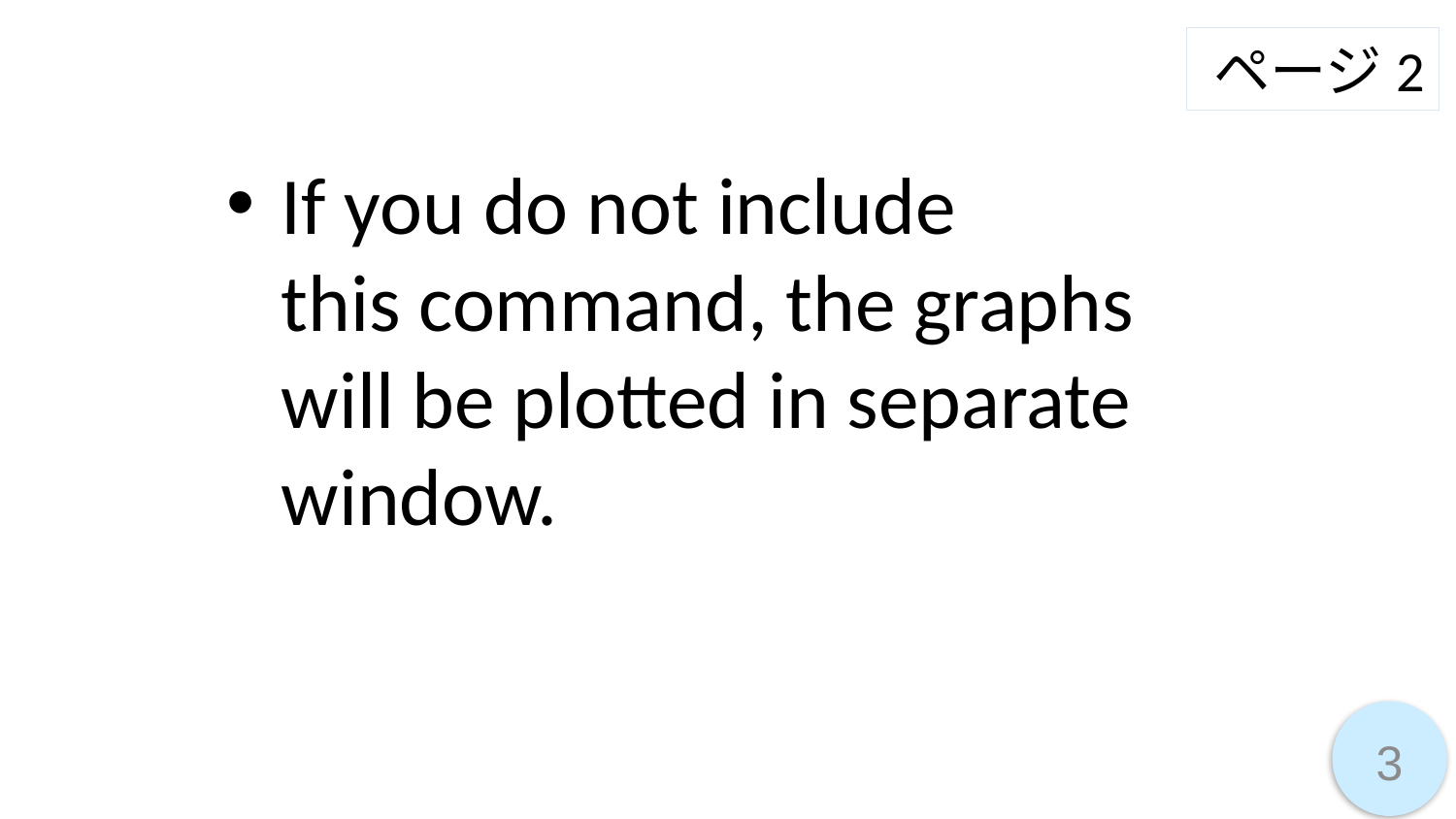

ページ2
If you do not include
this command, the graphs will be plotted in separate window.
3